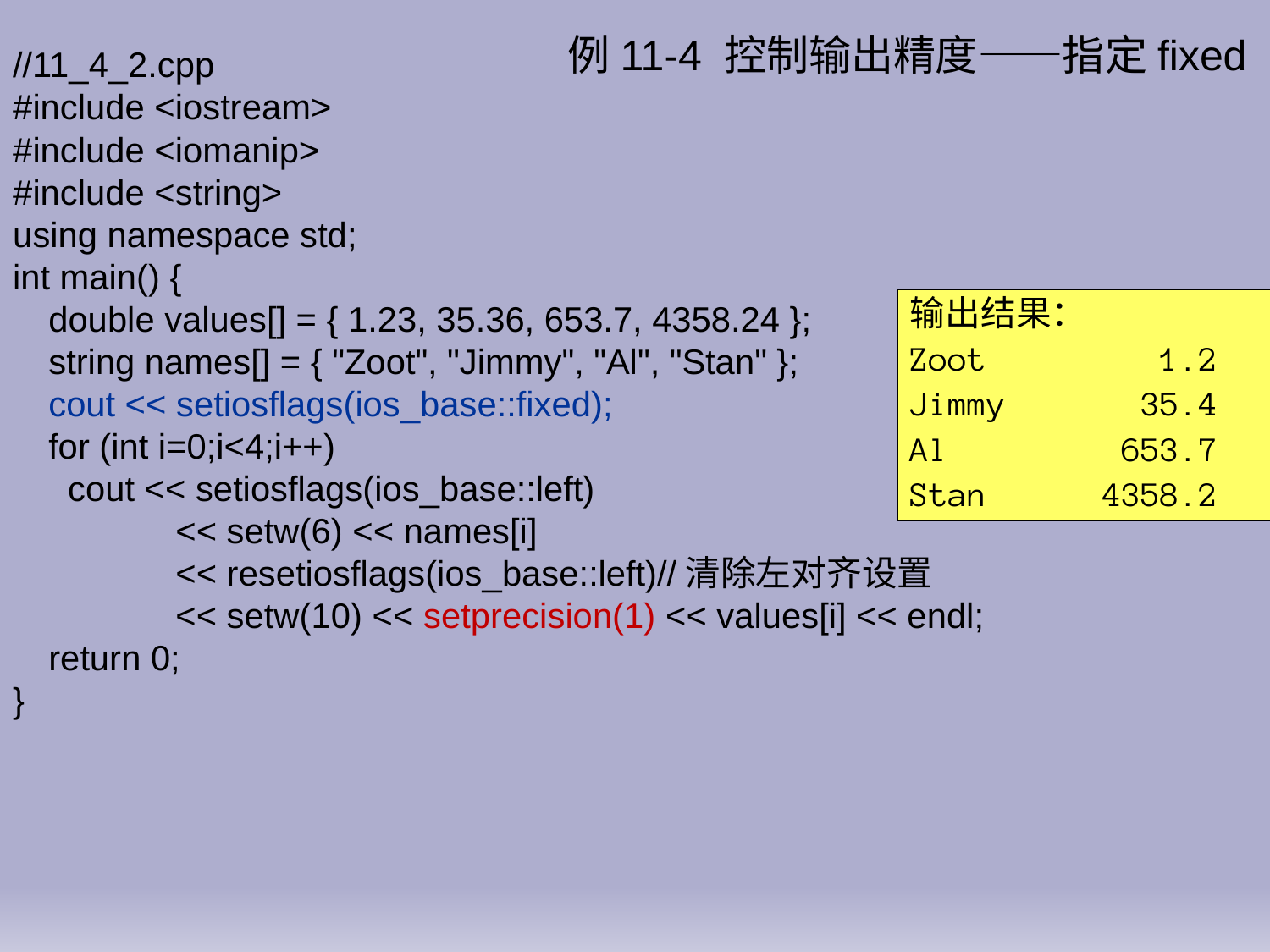

# 例11-4 控制输出精度——指定fixed
//11_4_2.cpp
#include <iostream>
#include <iomanip>
#include <string>
using namespace std;
int main() {
	double values[] = { 1.23, 35.36, 653.7, 4358.24 };
	string names[] = { "Zoot", "Jimmy", "Al", "Stan" };
	cout << setiosflags(ios_base::fixed);
	for (int i=0;i<4;i++)
	  cout << setiosflags(ios_base::left)
		<< setw(6) << names[i]
		<< resetiosflags(ios_base::left)//清除左对齐设置
		<< setw(10) << setprecision(1) << values[i] << endl;
	return 0;
}
输出结果：
Zoot         1.2
Jimmy       35.4
Al         653.7
Stan      4358.2